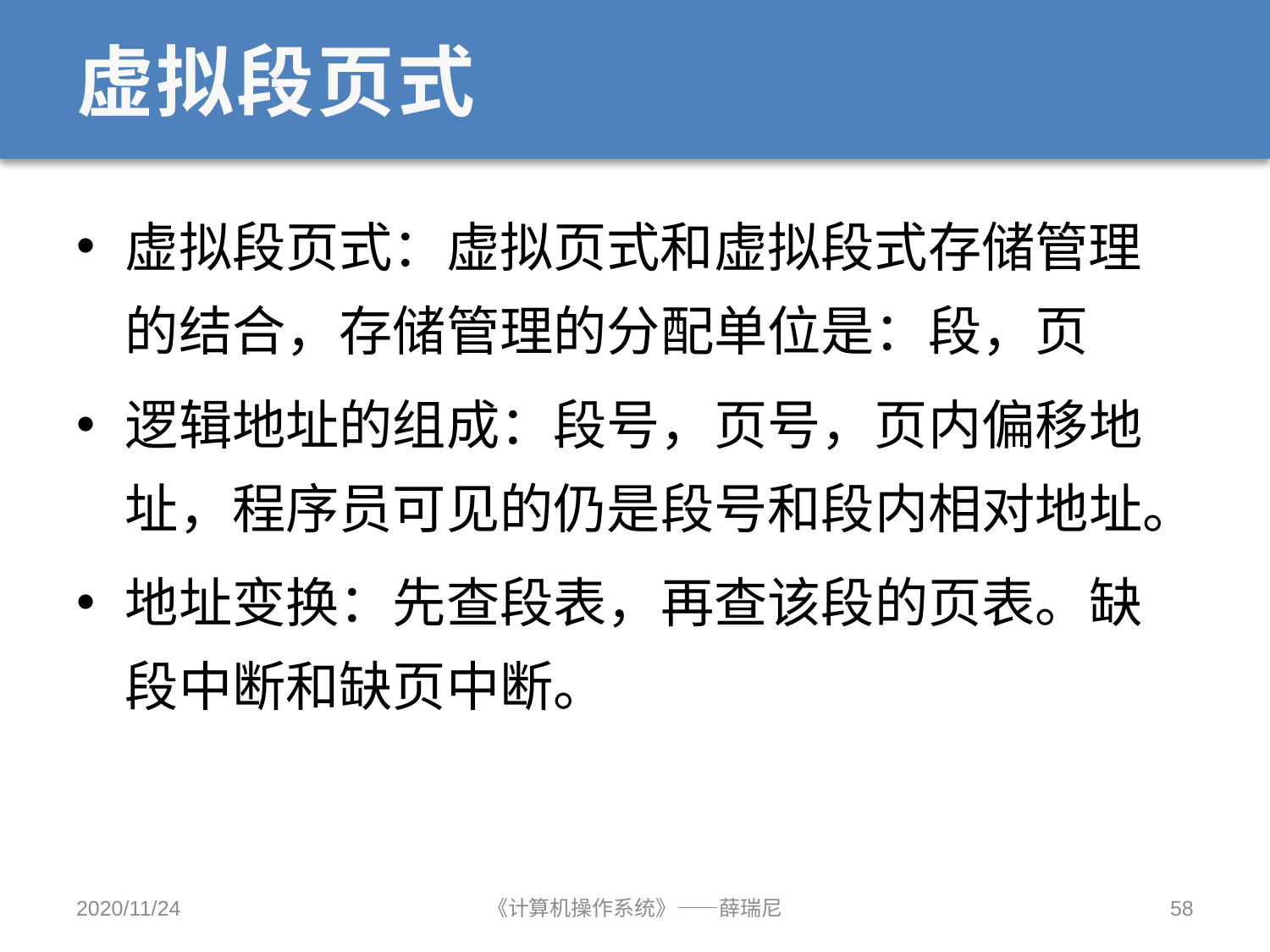

# 虚拟段页式
虚拟段页式：虚拟页式和虚拟段式存储管理的结合，存储管理的分配单位是：段，页
逻辑地址的组成：段号，页号，页内偏移地址，程序员可见的仍是段号和段内相对地址。
地址变换：先查段表，再查该段的页表。缺段中断和缺页中断。
2020/11/24
《计算机操作系统》——薛瑞尼
58